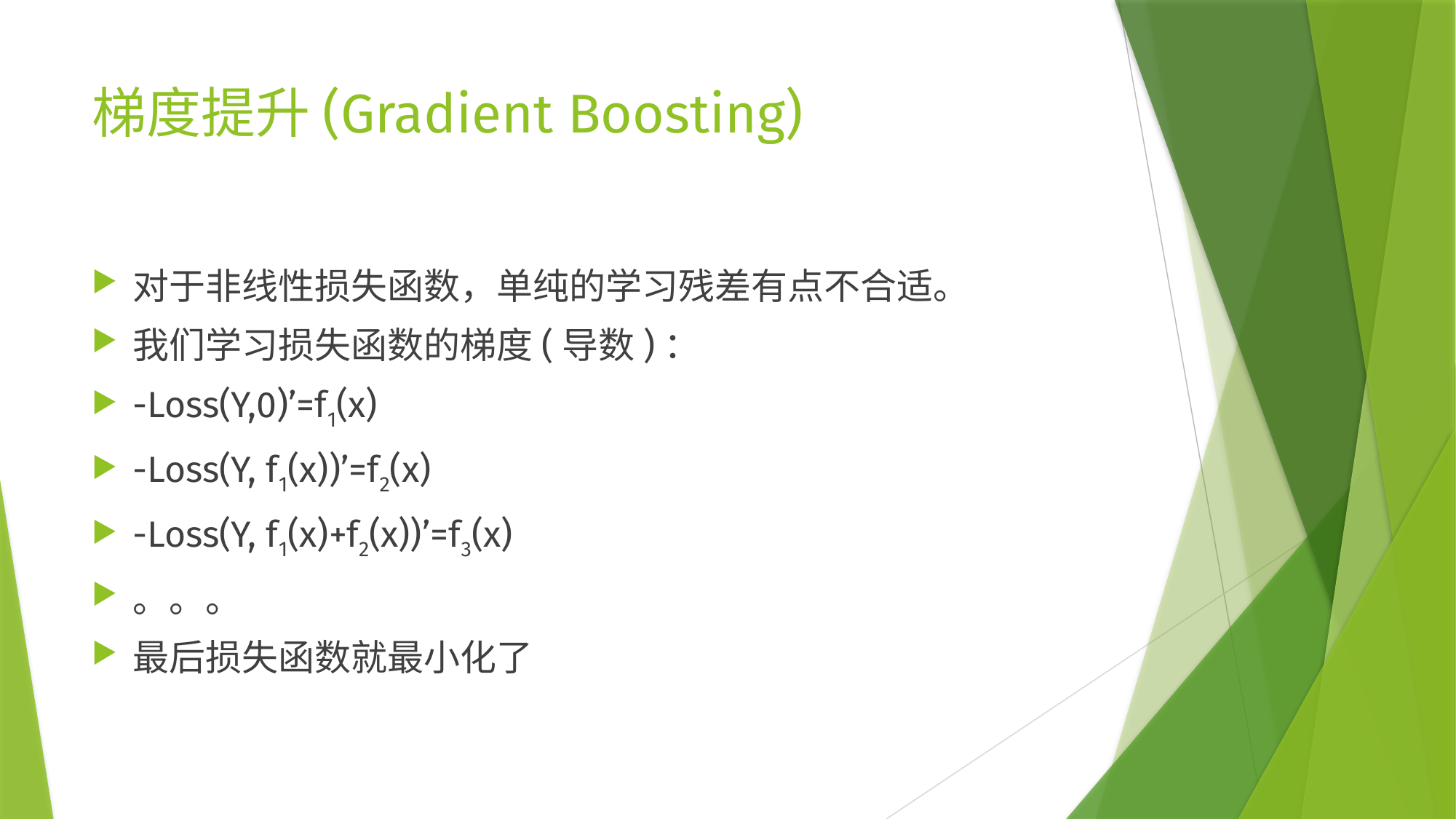

# 梯度提升(Gradient Boosting)
对于非线性损失函数，单纯的学习残差有点不合适。
我们学习损失函数的梯度(导数)：
-Loss(Y,0)’=f1(x)
-Loss(Y, f1(x))’=f2(x)
-Loss(Y, f1(x)+f2(x))’=f3(x)
。。。
最后损失函数就最小化了